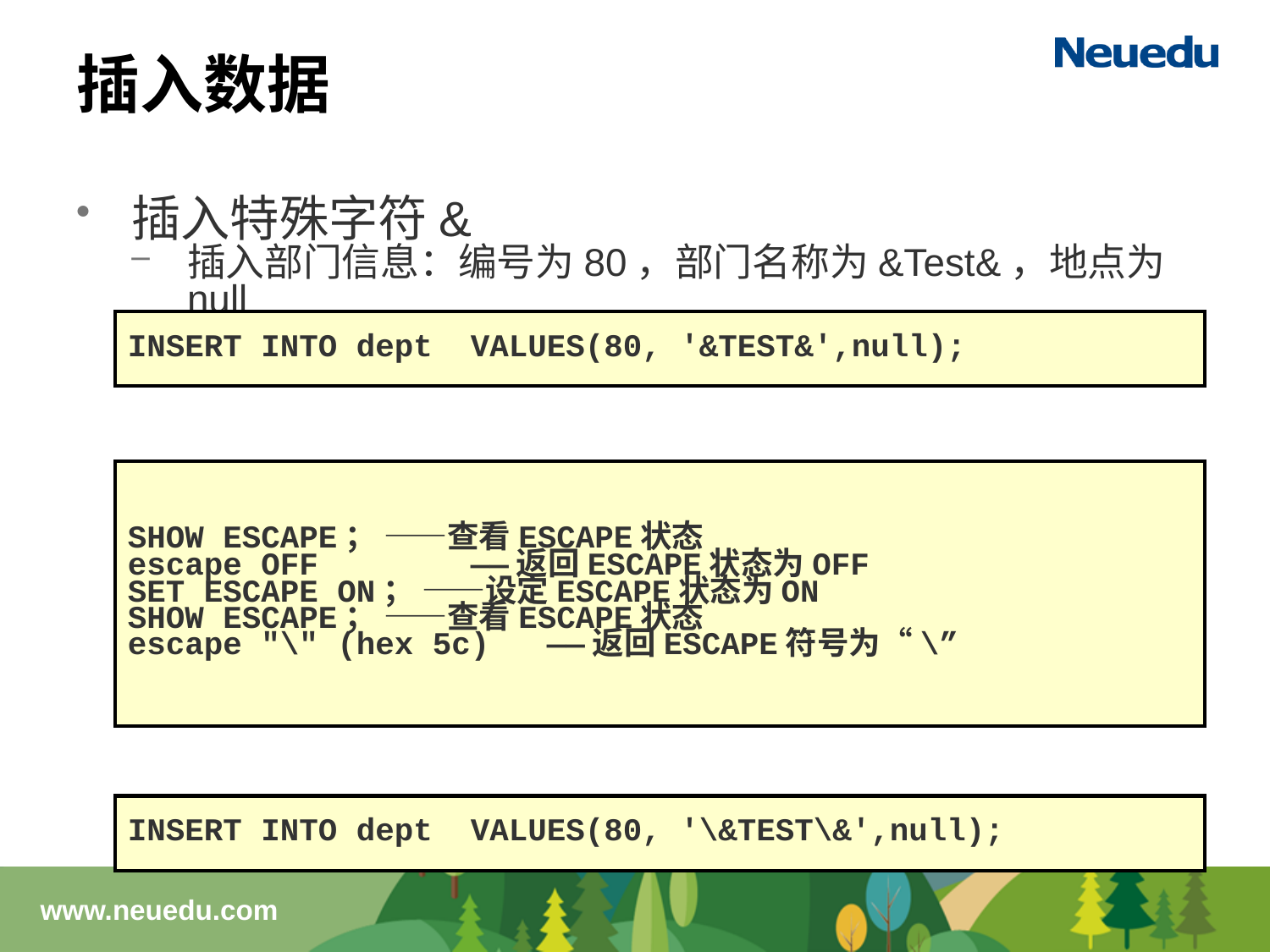

# 插入数据

插入特殊字符&
插入部门信息：编号为80，部门名称为&Test&，地点为null

查看ESCAPE转义符用哪个符号表示

INSERT语句中使用“\”符对特殊符号转义。

INSERT INTO dept  VALUES(80, '&TEST&',null);
SHOW ESCAPE； ——查看ESCAPE状态
escape OFF        ——返回ESCAPE状态为OFF
SET ESCAPE ON； ——设定ESCAPE状态为ON
SHOW ESCAPE； ——查看ESCAPE状态
escape "\" (hex 5c)   ——返回ESCAPE符号为“\”
INSERT INTO dept  VALUES(80, '\&TEST\&',null);